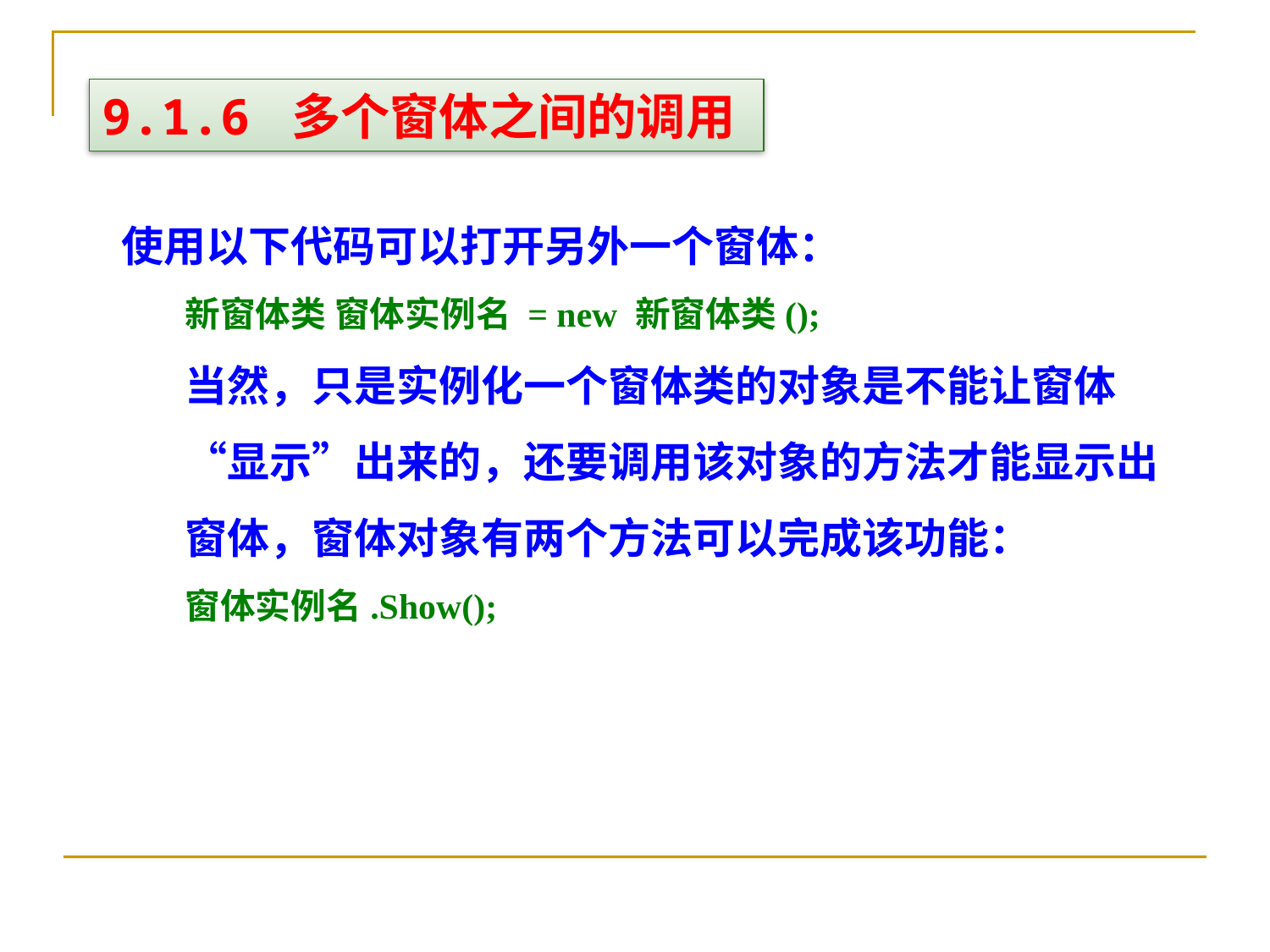

9.1.6 多个窗体之间的调用
使用以下代码可以打开另外一个窗体：
新窗体类 窗体实例名 = new 新窗体类();
当然，只是实例化一个窗体类的对象是不能让窗体“显示”出来的，还要调用该对象的方法才能显示出窗体，窗体对象有两个方法可以完成该功能：
窗体实例名.Show();